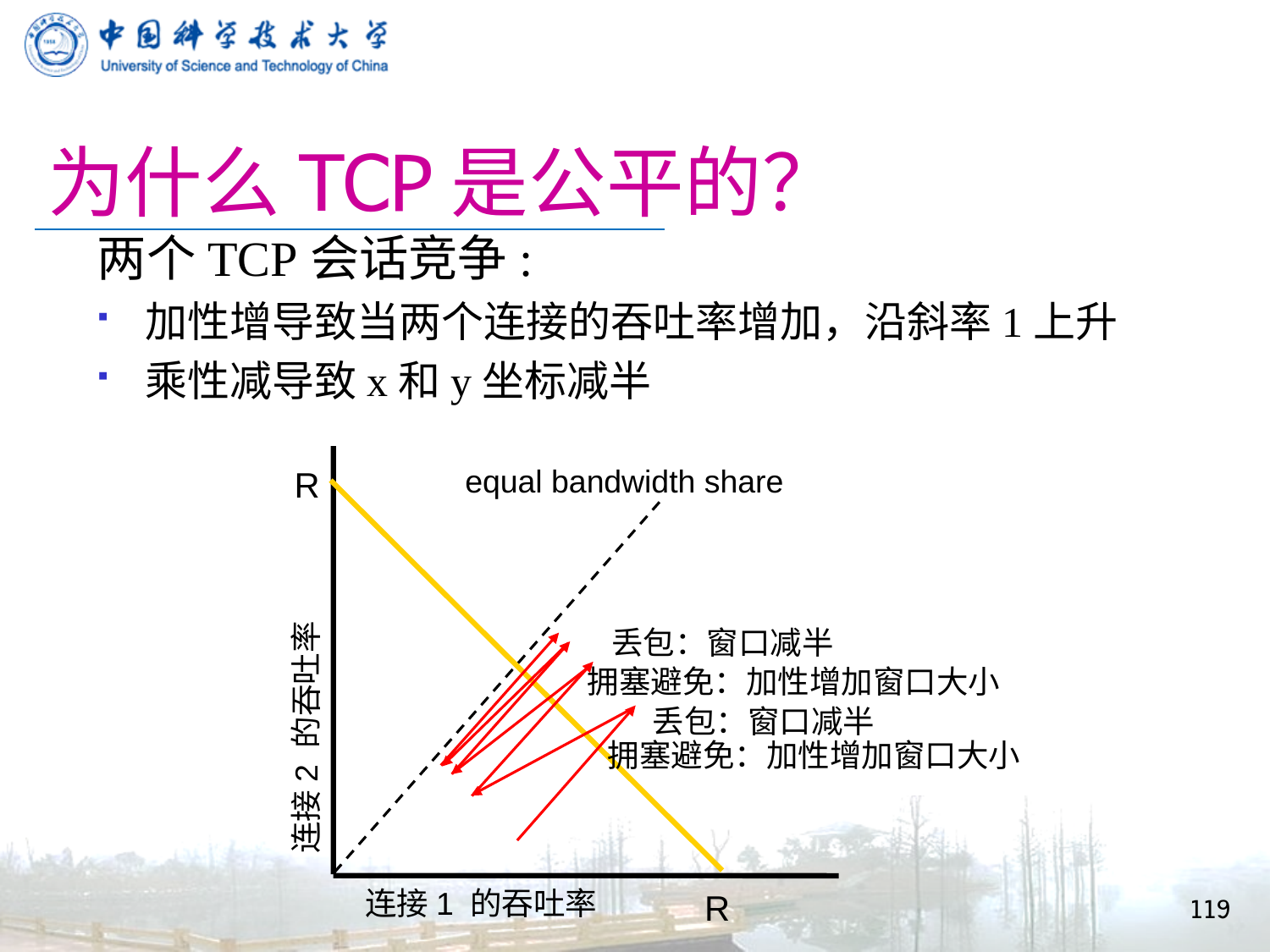

# 为什么TCP是公平的？
两个TCP会话竞争:
加性增导致当两个连接的吞吐率增加，沿斜率1上升
乘性减导致x和y坐标减半

equal bandwidth share
R

丢包：窗口减半

连接2 的吞吐率
拥塞避免：加性增加窗口大小

丢包：窗口减半

拥塞避免：加性增加窗口大小

119

连接1 的吞吐率
R